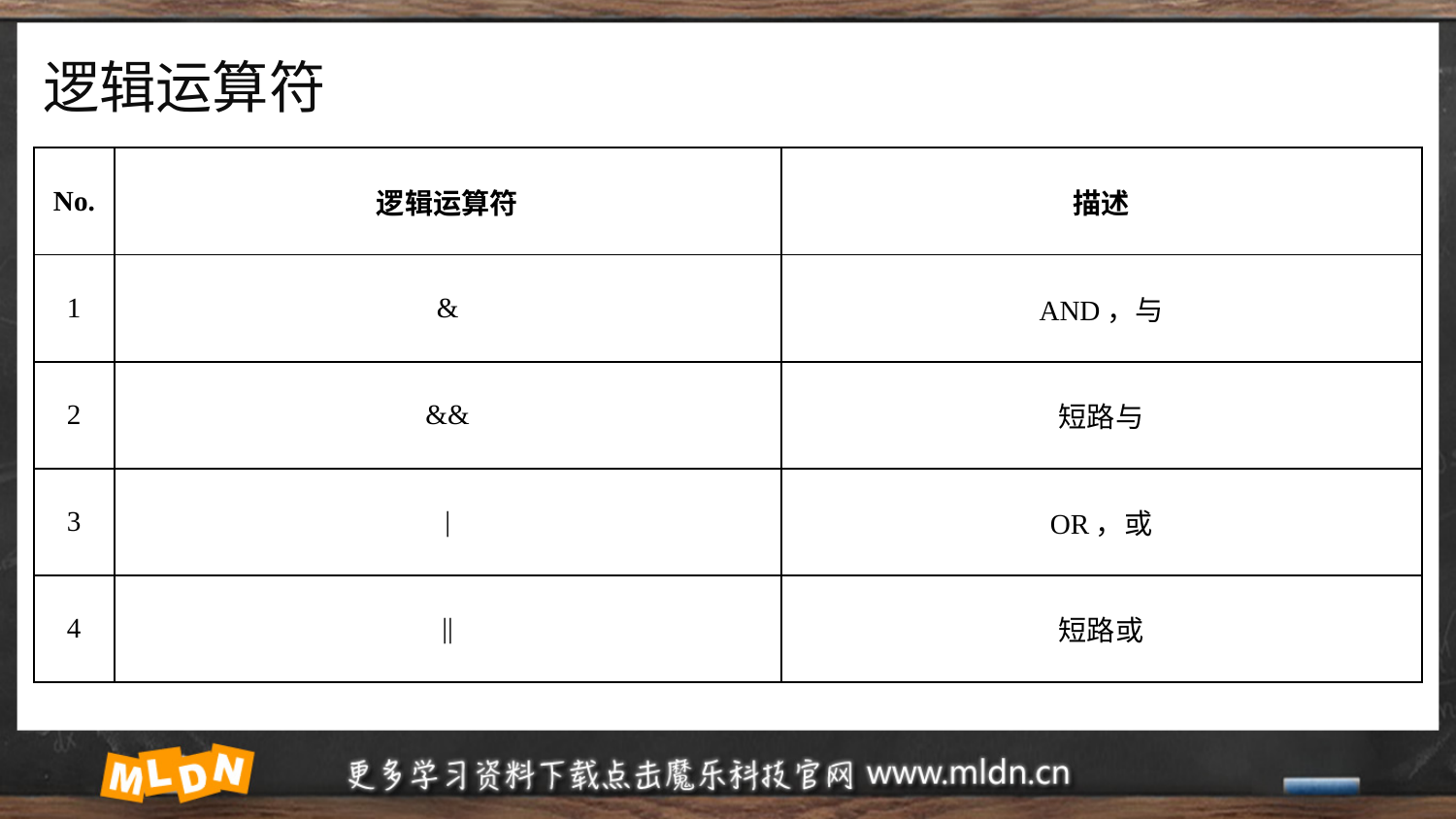

# 逻辑运算符
| No. | 逻辑运算符 | 描述 |
| --- | --- | --- |
| 1 | & | AND，与 |
| 2 | && | 短路与 |
| 3 | | | OR，或 |
| 4 | || | 短路或 |